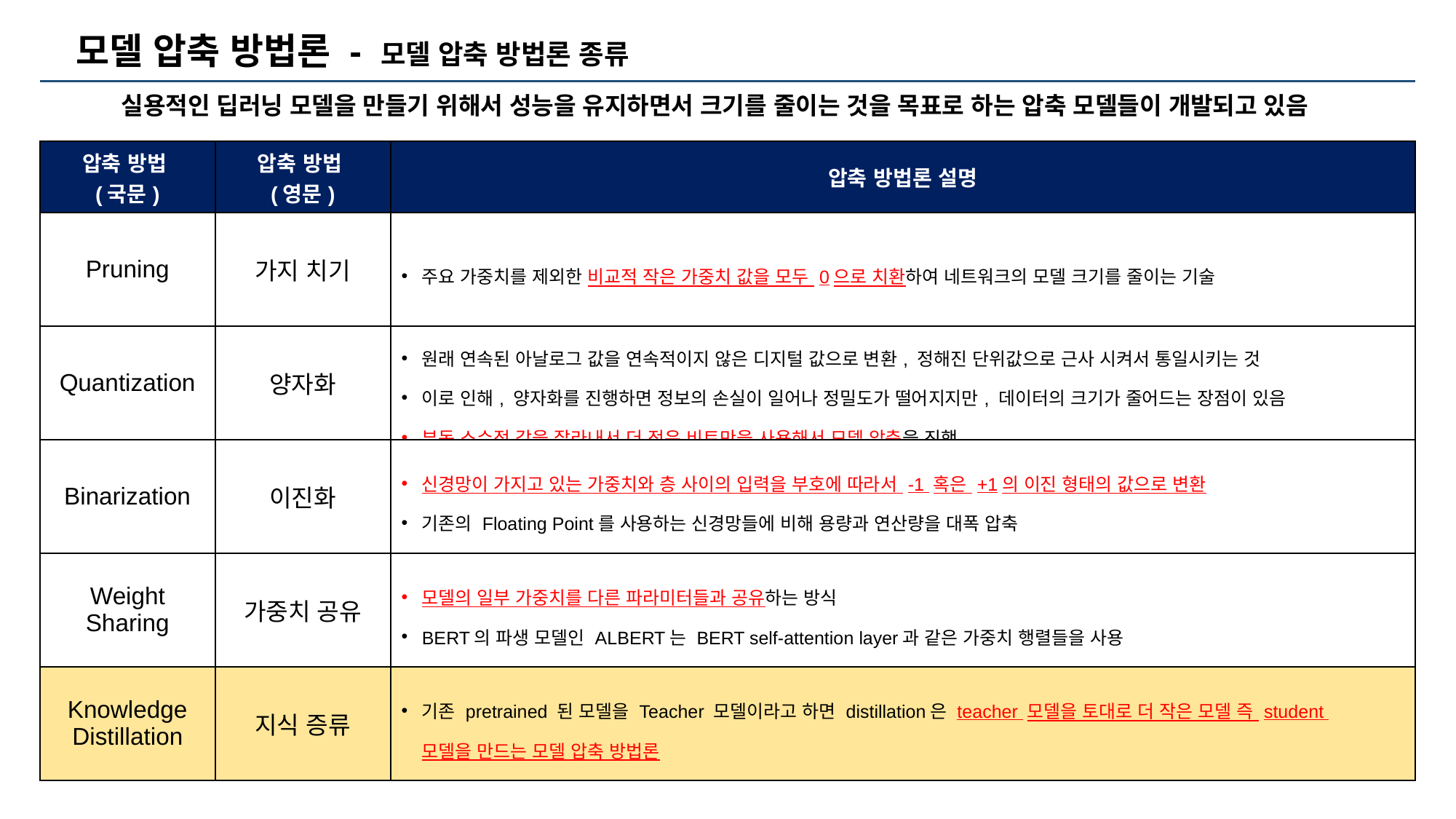

모델 압축 방법론 - 모델 압축 방법론 종류
실용적인 딥러닝 모델을 만들기 위해서 성능을 유지하면서 크기를 줄이는 것을 목표로 하는 압축 모델들이 개발되고 있음
| 압축 방법 (국문) | 압축 방법 (영문) | 압축 방법론 설명 |
| --- | --- | --- |
| Pruning | 가지 치기 | 주요 가중치를 제외한 비교적 작은 가중치 값을 모두 0으로 치환하여 네트워크의 모델 크기를 줄이는 기술 |
| Quantization | 양자화 | 원래 연속된 아날로그 값을 연속적이지 않은 디지털 값으로 변환, 정해진 단위값으로 근사 시켜서 통일시키는 것 이로 인해, 양자화를 진행하면 정보의 손실이 일어나 정밀도가 떨어지지만, 데이터의 크기가 줄어드는 장점이 있음 부동 소수점 값을 잘라내서 더 적은 비트만을 사용해서 모델 압축을 진행 |
| Binarization | 이진화 | 신경망이 가지고 있는 가중치와 층 사이의 입력을 부호에 따라서 -1 혹은 +1의 이진 형태의 값으로 변환 기존의 Floating Point를 사용하는 신경망들에 비해 용량과 연산량을 대폭 압축 |
| Weight Sharing | 가중치 공유 | 모델의 일부 가중치를 다른 파라미터들과 공유하는 방식 BERT의 파생 모델인 ALBERT는 BERT self-attention layer과 같은 가중치 행렬들을 사용 |
| Knowledge Distillation | 지식 증류 | 기존 pretrained 된 모델을 Teacher 모델이라고 하면 distillation은 teacher 모델을 토대로 더 작은 모델 즉 student 모델을 만드는 모델 압축 방법론 |